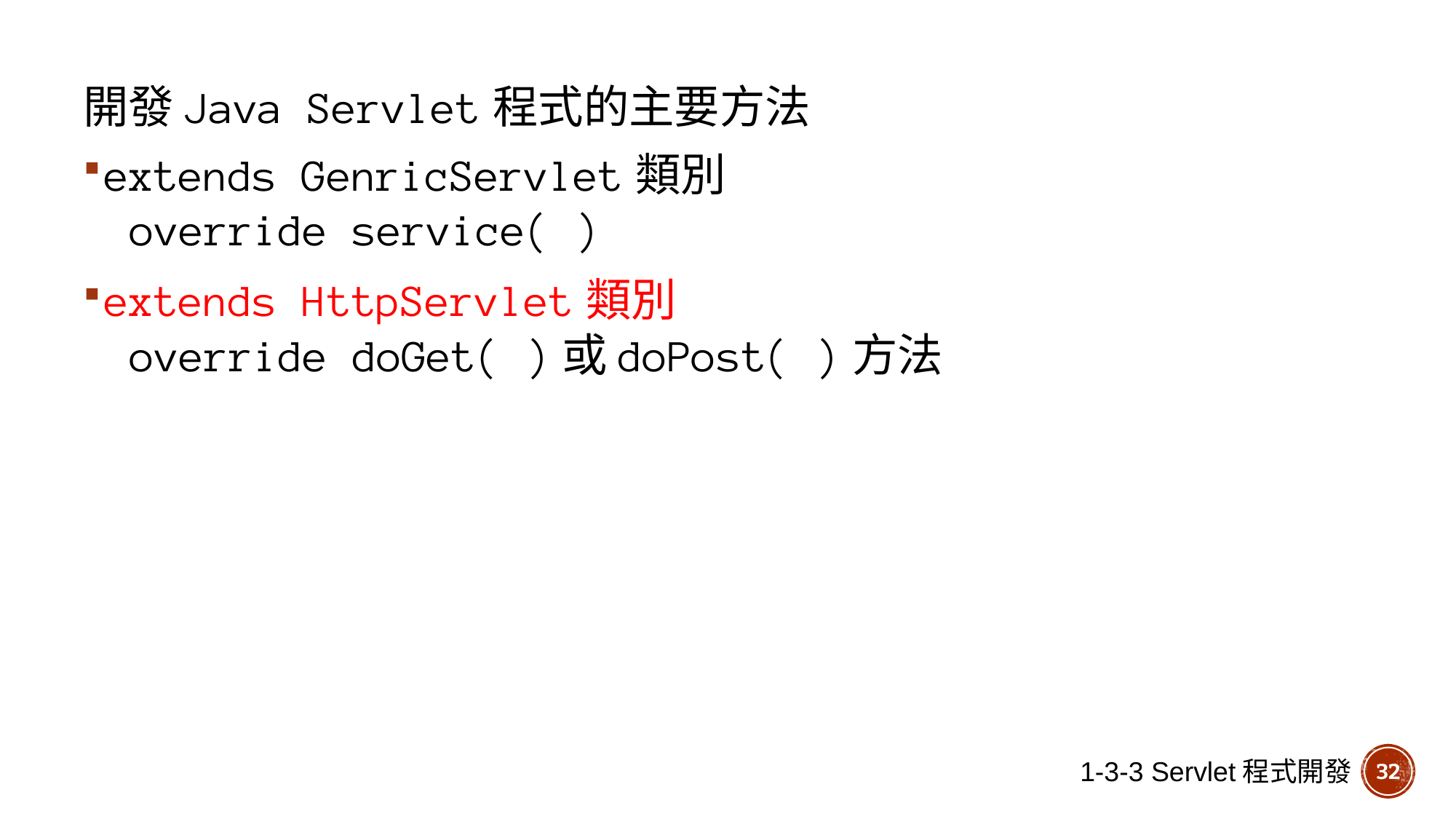

開發Java Servlet程式的主要方法
extends GenricServlet類別
override service( )
extends HttpServlet類別
override doGet( )或doPost( )方法
1-3-3 Servlet程式開發
32